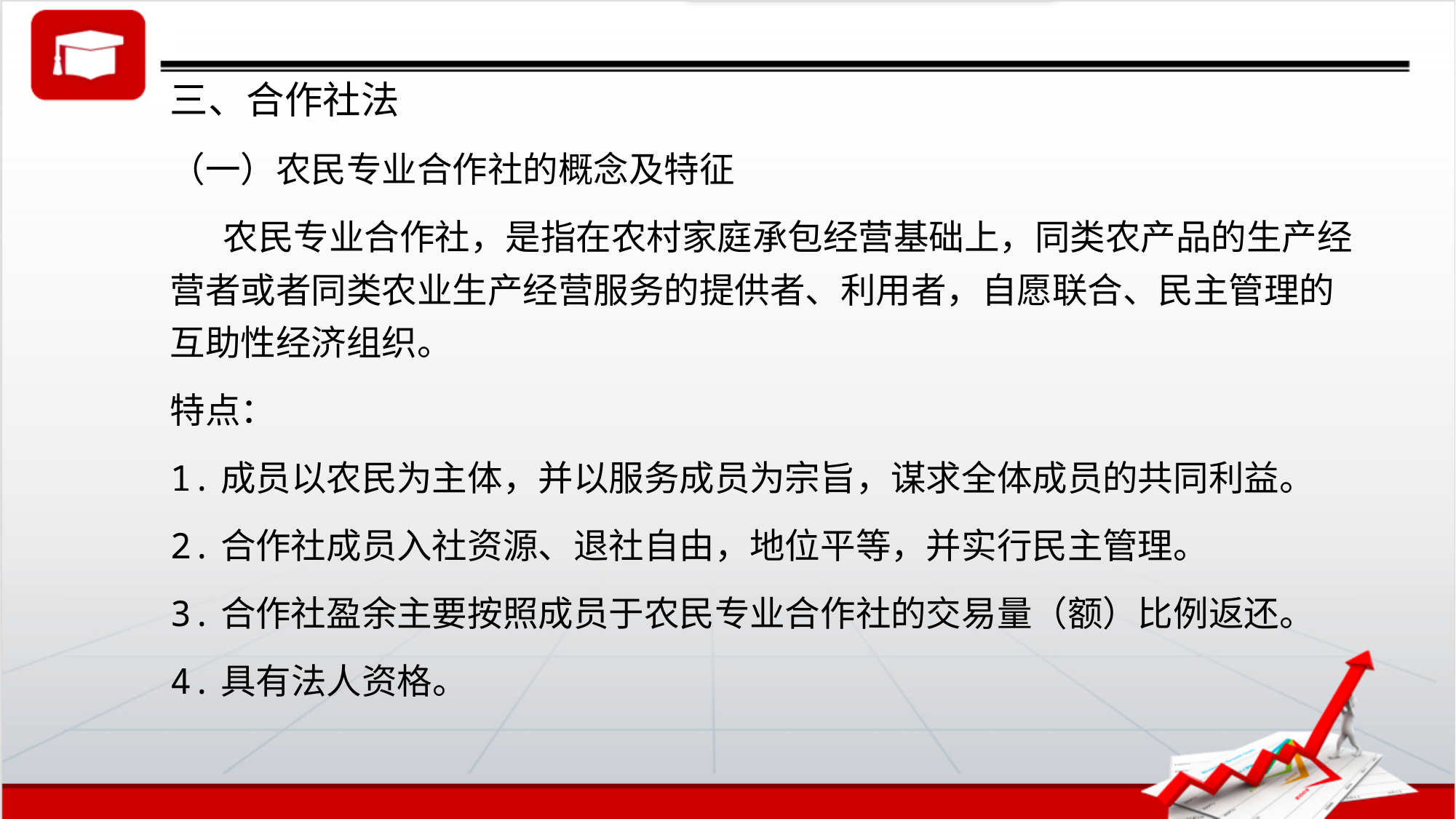

三、合作社法
（一）农民专业合作社的概念及特征
农民专业合作社，是指在农村家庭承包经营基础上，同类农产品的生产经营者或者同类农业生产经营服务的提供者、利用者，自愿联合、民主管理的互助性经济组织。
特点：
1.成员以农民为主体，并以服务成员为宗旨，谋求全体成员的共同利益。
2.合作社成员入社资源、退社自由，地位平等，并实行民主管理。
3.合作社盈余主要按照成员于农民专业合作社的交易量（额）比例返还。
4.具有法人资格。